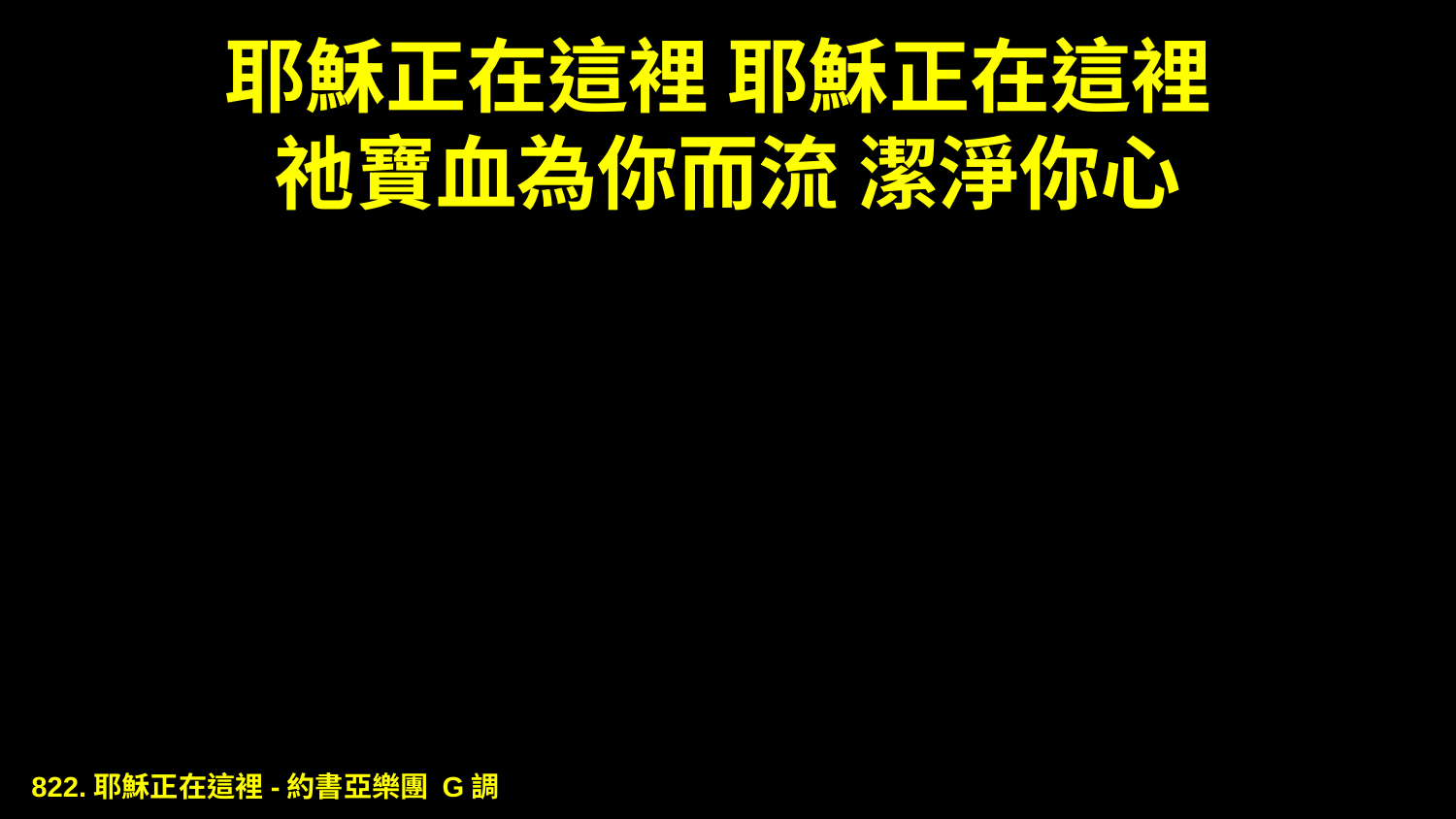

# 耶穌正在這裡 耶穌正在這裡 祂寶血為你而流 潔淨你心
822.耶穌正在這裡-約書亞樂團 G調